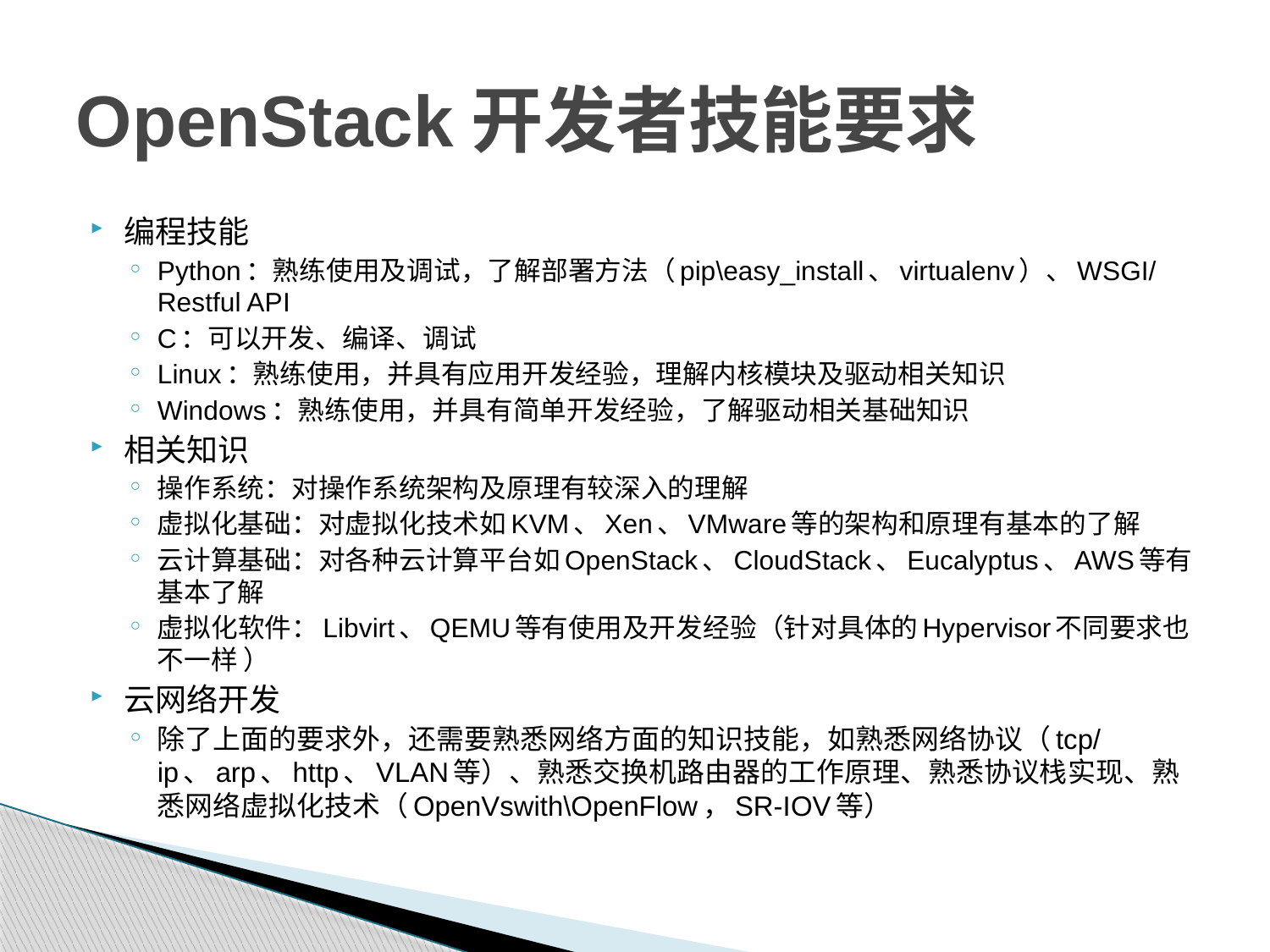

# OpenStack开发者技能要求
编程技能
Python：熟练使用及调试，了解部署方法（pip\easy_install、virtualenv）、WSGI/Restful API
C：可以开发、编译、调试
Linux：熟练使用，并具有应用开发经验，理解内核模块及驱动相关知识
Windows：熟练使用，并具有简单开发经验，了解驱动相关基础知识
相关知识
操作系统：对操作系统架构及原理有较深入的理解
虚拟化基础：对虚拟化技术如KVM、Xen、VMware等的架构和原理有基本的了解
云计算基础：对各种云计算平台如OpenStack、CloudStack、Eucalyptus、AWS等有基本了解
虚拟化软件：Libvirt、QEMU等有使用及开发经验（针对具体的Hypervisor不同要求也不一样 ）
云网络开发
除了上面的要求外，还需要熟悉网络方面的知识技能，如熟悉网络协议（tcp/ip、arp、http、VLAN等）、熟悉交换机路由器的工作原理、熟悉协议栈实现、熟悉网络虚拟化技术（OpenVswith\OpenFlow，SR-IOV等）